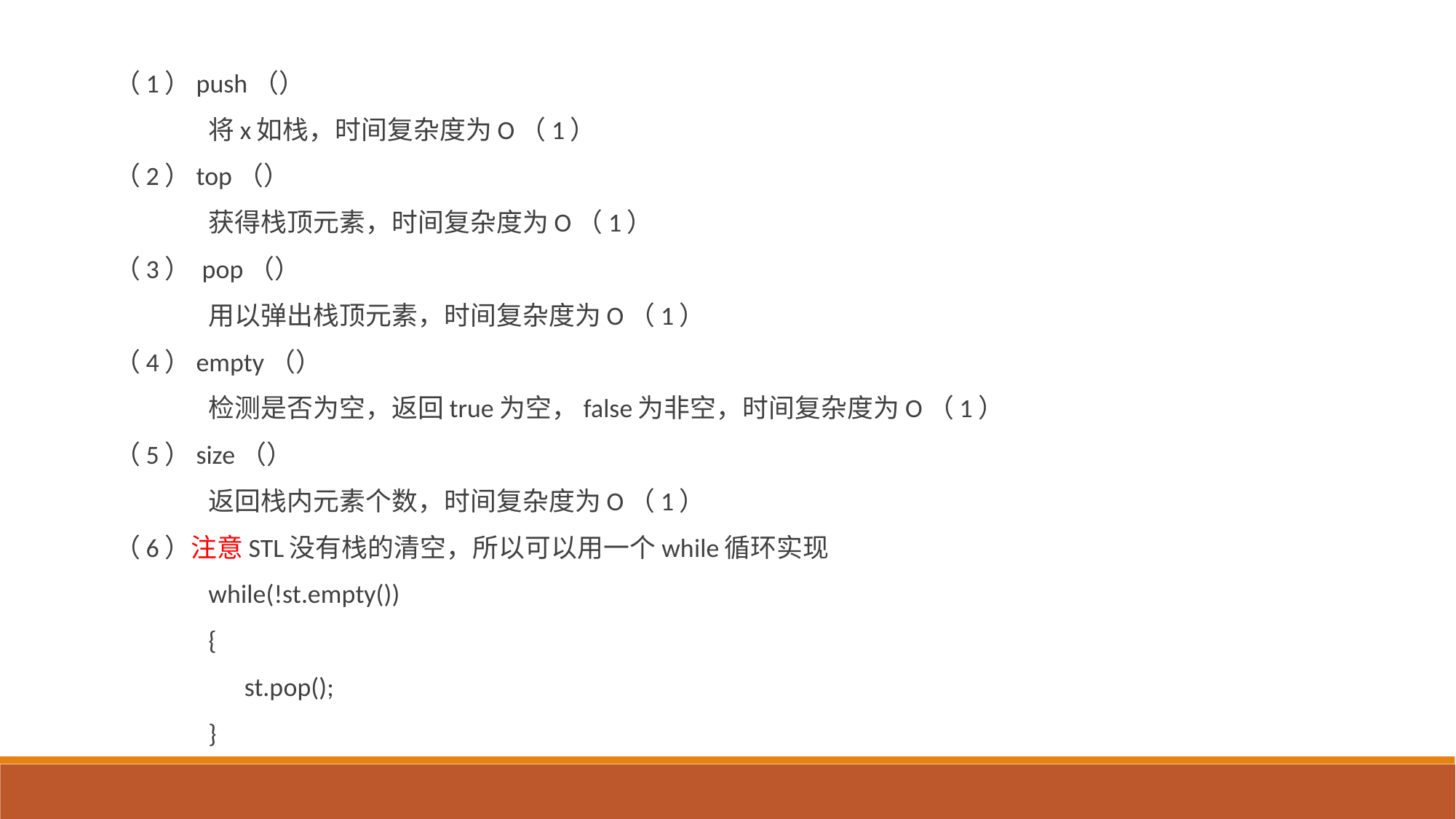

（1）push（）
	将x如栈，时间复杂度为O（1）
（2）top（）
	获得栈顶元素，时间复杂度为O（1）
（3） pop（）
	用以弹出栈顶元素，时间复杂度为O（1）
（4）empty（）
	检测是否为空，返回true为空，false为非空，时间复杂度为O（1）
（5）size（）
	返回栈内元素个数，时间复杂度为O（1）
（6）注意STL没有栈的清空，所以可以用一个while循环实现
	while(!st.empty())
	{
	      st.pop();
	}